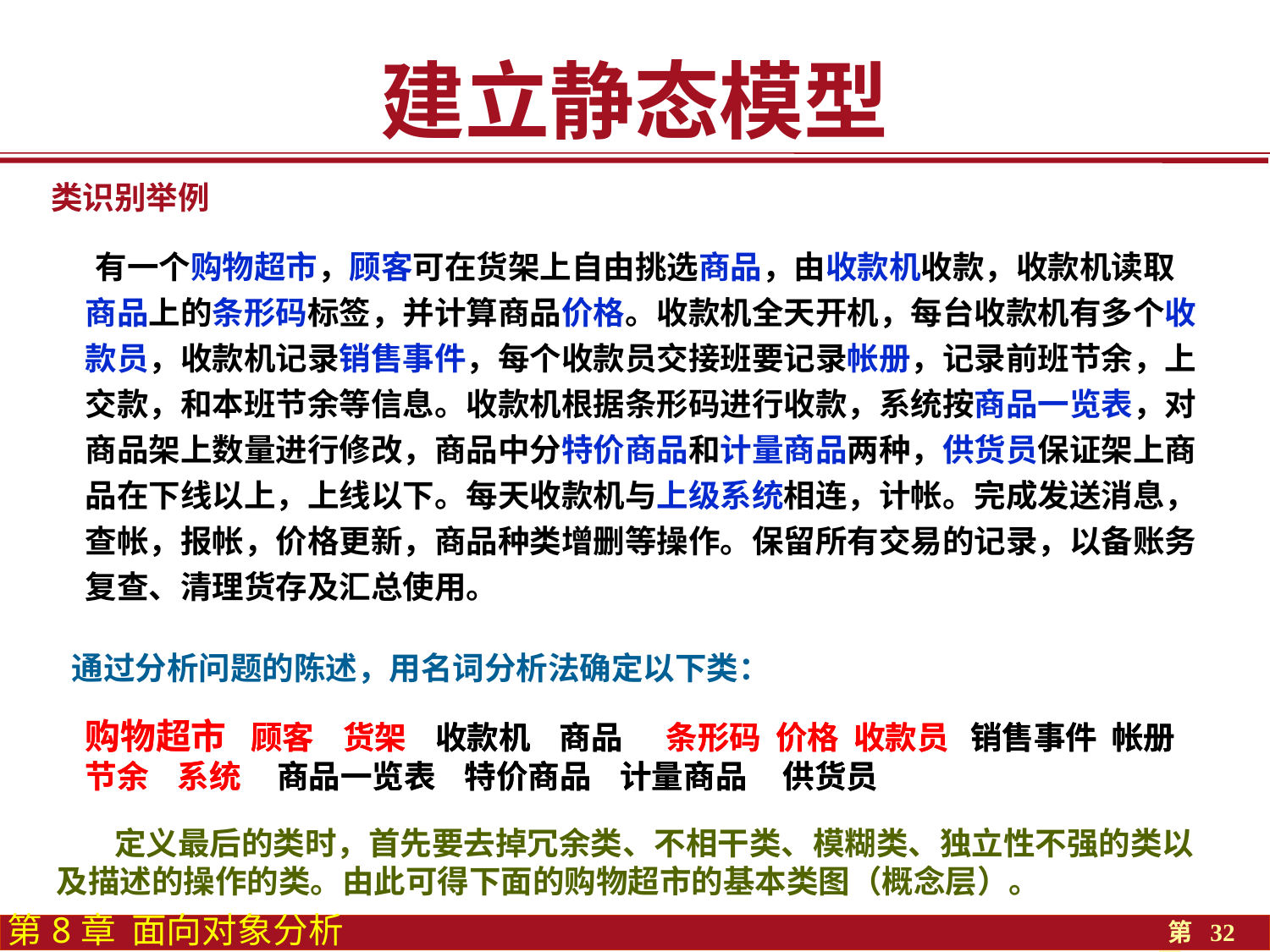

建立静态模型
类识别举例
       有一个购物超市，顾客可在货架上自由挑选商品，由收款机收款，收款机读取商品上的条形码标签，并计算商品价格。收款机全天开机，每台收款机有多个收款员，收款机记录销售事件，每个收款员交接班要记录帐册，记录前班节余，上交款，和本班节余等信息。收款机根据条形码进行收款，系统按商品一览表，对商品架上数量进行修改，商品中分特价商品和计量商品两种，供货员保证架上商品在下线以上，上线以下。每天收款机与上级系统相连，计帐。完成发送消息，查帐，报帐，价格更新，商品种类增删等操作。保留所有交易的记录，以备账务复查、清理货存及汇总使用。
通过分析问题的陈述，用名词分析法确定以下类：
购物超市   顾客    货架    收款机    商品      条形码  价格  收款员   销售事件  帐册   节余    系统     商品一览表    特价商品    计量商品     供货员
购物超市   顾客    货架    收款机    商品      条形码  价格  收款员   销售事件  帐册   节余    系统     商品一览表    特价商品    计量商品     供货员
       定义最后的类时，首先要去掉冗余类、不相干类、模糊类、独立性不强的类以及描述的操作的类。由此可得下面的购物超市的基本类图（概念层）。